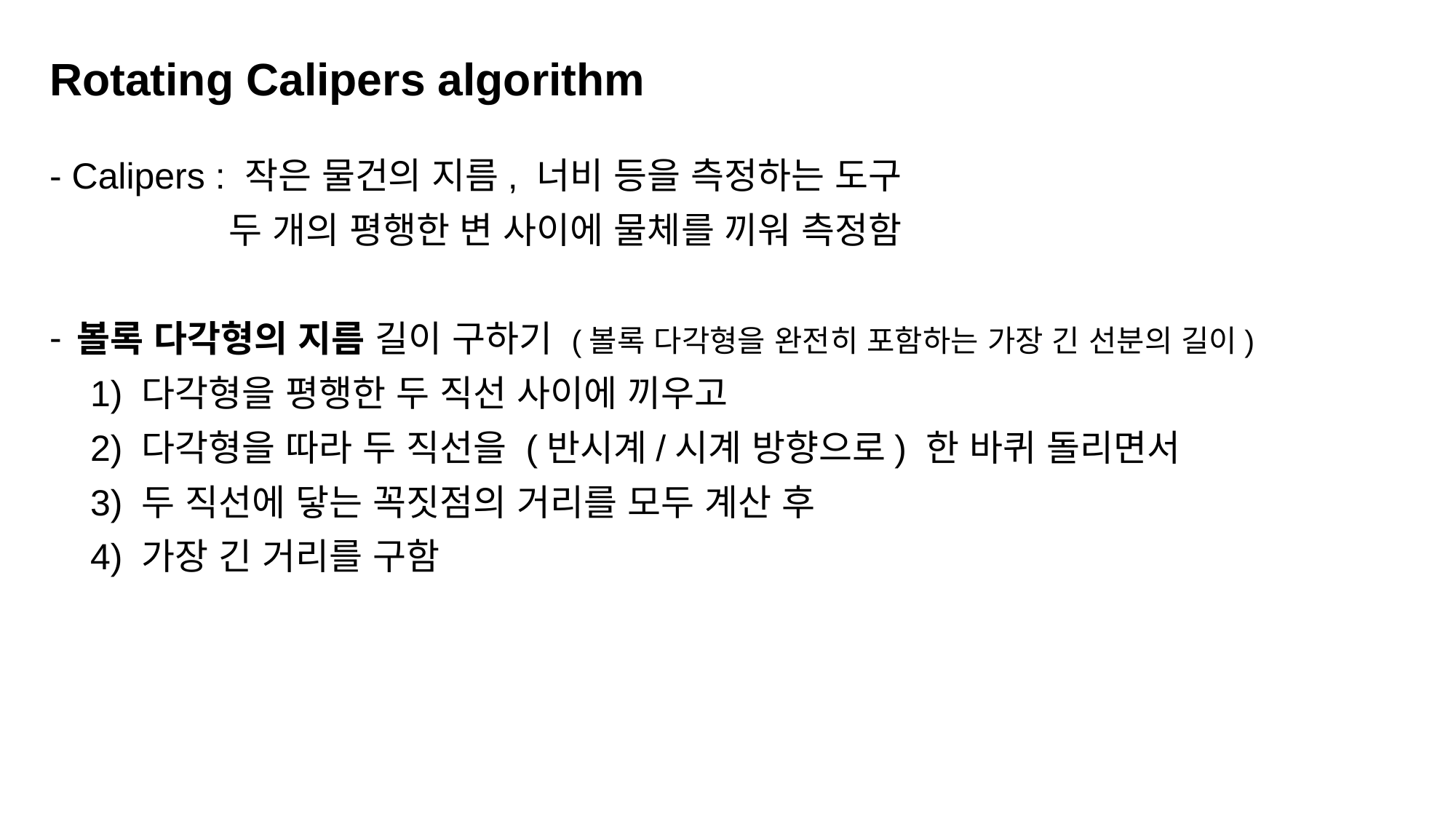

# Rotating Calipers algorithm
- Calipers : 작은 물건의 지름, 너비 등을 측정하는 도구
	      두 개의 평행한 변 사이에 물체를 끼워 측정함

볼록 다각형의 지름 길이 구하기 (볼록 다각형을 완전히 포함하는 가장 긴 선분의 길이)
    1) 다각형을 평행한 두 직선 사이에 끼우고
    2) 다각형을 따라 두 직선을 (반시계/시계 방향으로) 한 바퀴 돌리면서
    3) 두 직선에 닿는 꼭짓점의 거리를 모두 계산 후
    4) 가장 긴 거리를 구함